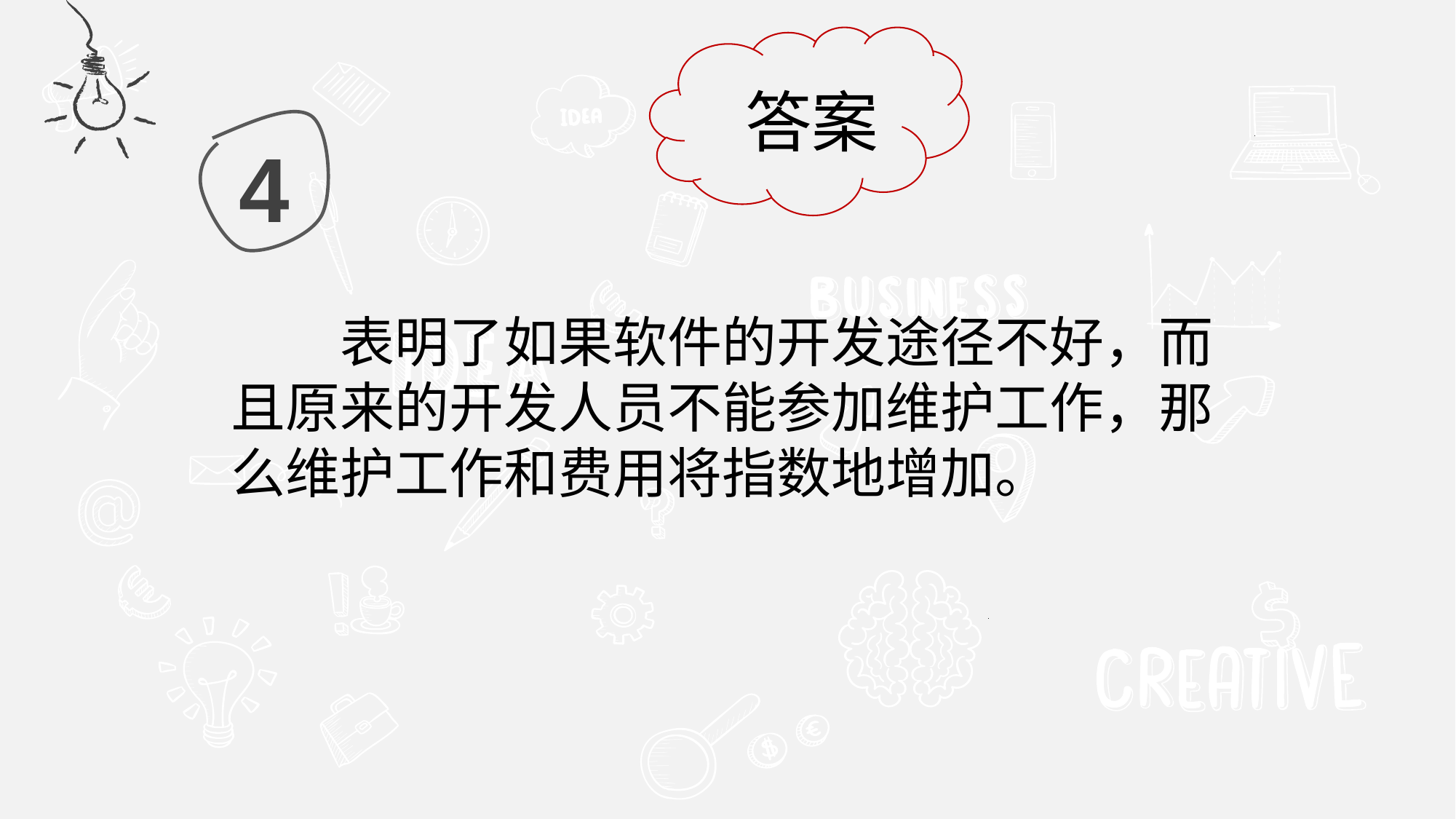

答案

4
	表明了如果软件的开发途径不好，而且原来的开发人员不能参加维护工作，那么维护工作和费用将指数地增加。

29